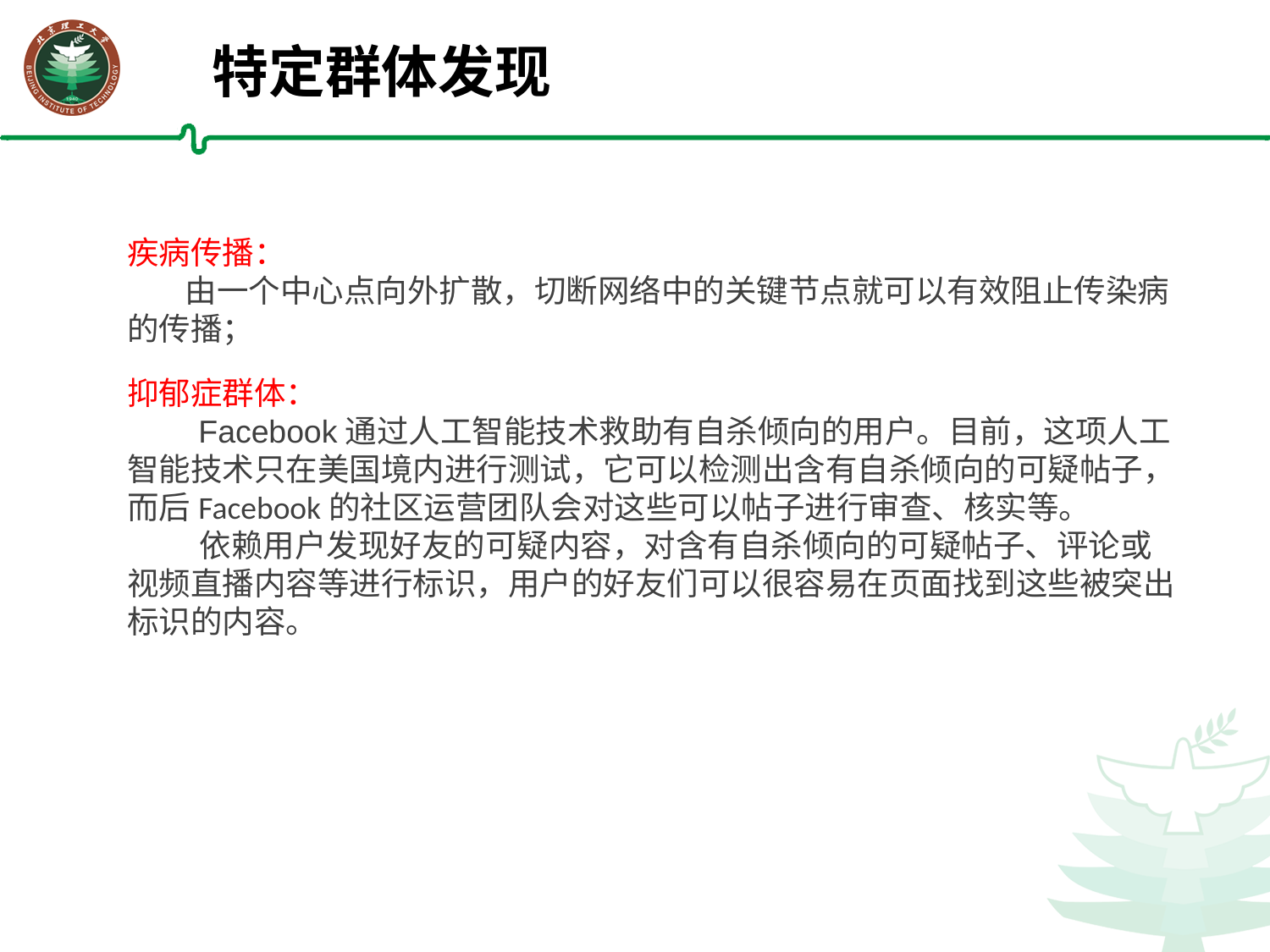

特定群体发现
疾病传播：
       由一个中心点向外扩散，切断网络中的关键节点就可以有效阻止传染病的传播；
抑郁症群体：
        Facebook通过人工智能技术救助有自杀倾向的用户。目前，这项人工智能技术只在美国境内进行测试，它可以检测出含有自杀倾向的可疑帖子，而后Facebook的社区运营团队会对这些可以帖子进行审查、核实等。
         依赖用户发现好友的可疑内容，对含有自杀倾向的可疑帖子、评论或视频直播内容等进行标识，用户的好友们可以很容易在页面找到这些被突出标识的内容。